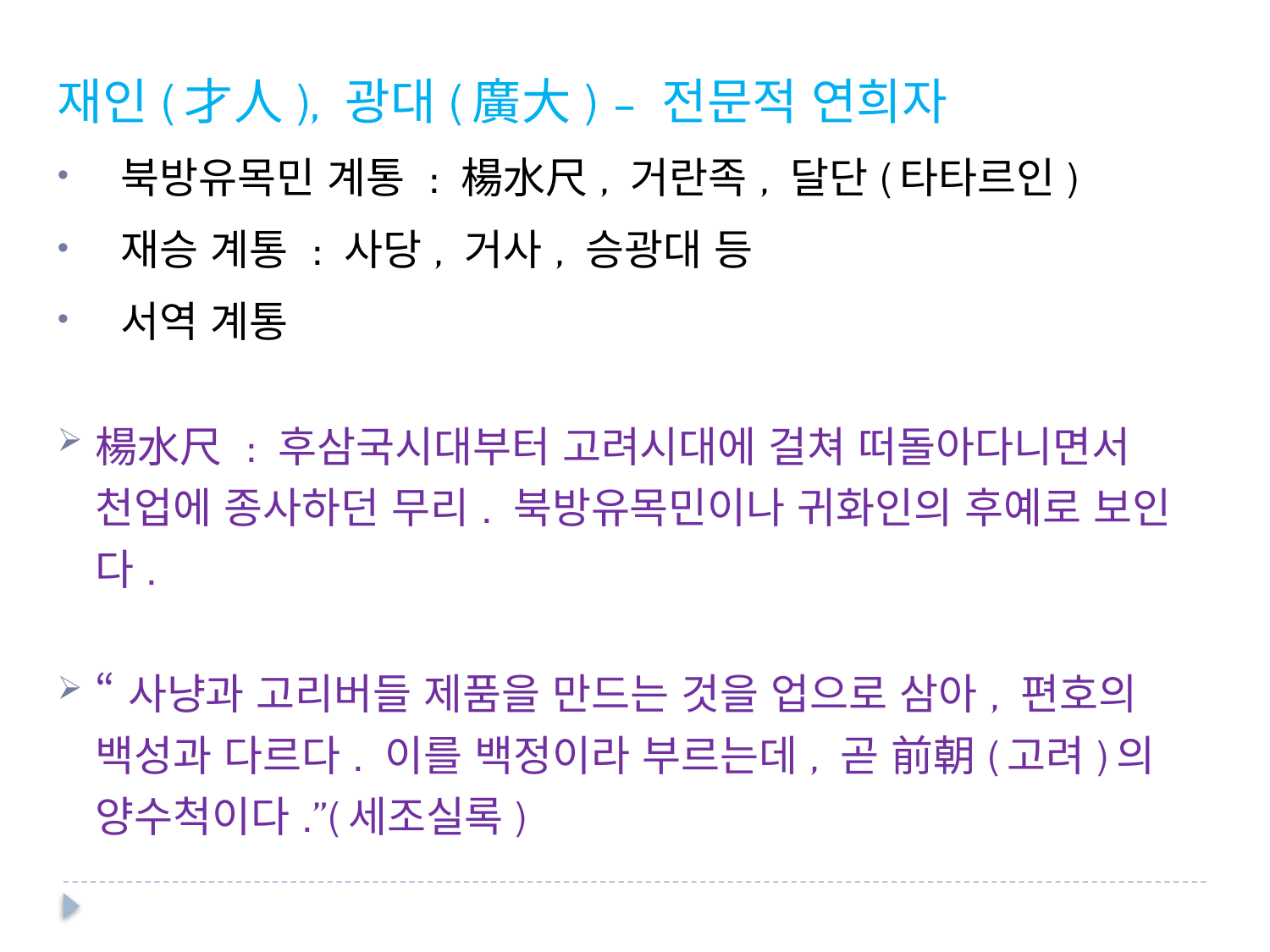

재인(才人), 광대(廣大) – 전문적 연희자
북방유목민 계통 : 楊水尺, 거란족, 달단(타타르인)
재승 계통 : 사당, 거사, 승광대 등
서역 계통

楊水尺 : 후삼국시대부터 고려시대에 걸쳐 떠돌아다니면서 천업에 종사하던 무리. 북방유목민이나 귀화인의 후예로 보인다.

“사냥과 고리버들 제품을 만드는 것을 업으로 삼아, 편호의 백성과 다르다. 이를 백정이라 부르는데, 곧 前朝(고려)의  양수척이다.”(세조실록)